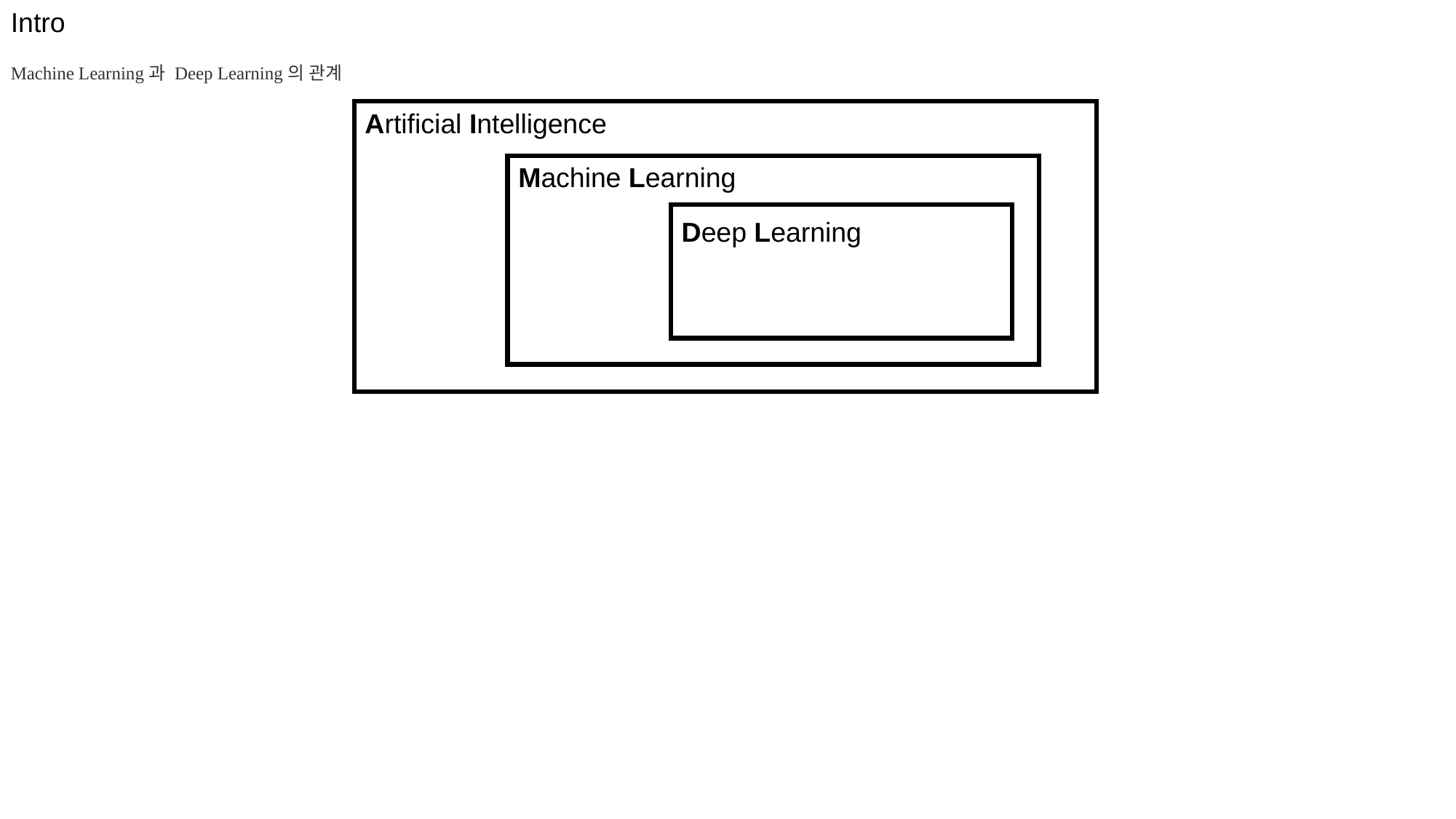

Intro
Machine Learning과 Deep Learning의 관계
Artificial Intelligence

Machine Learning

Deep Learning